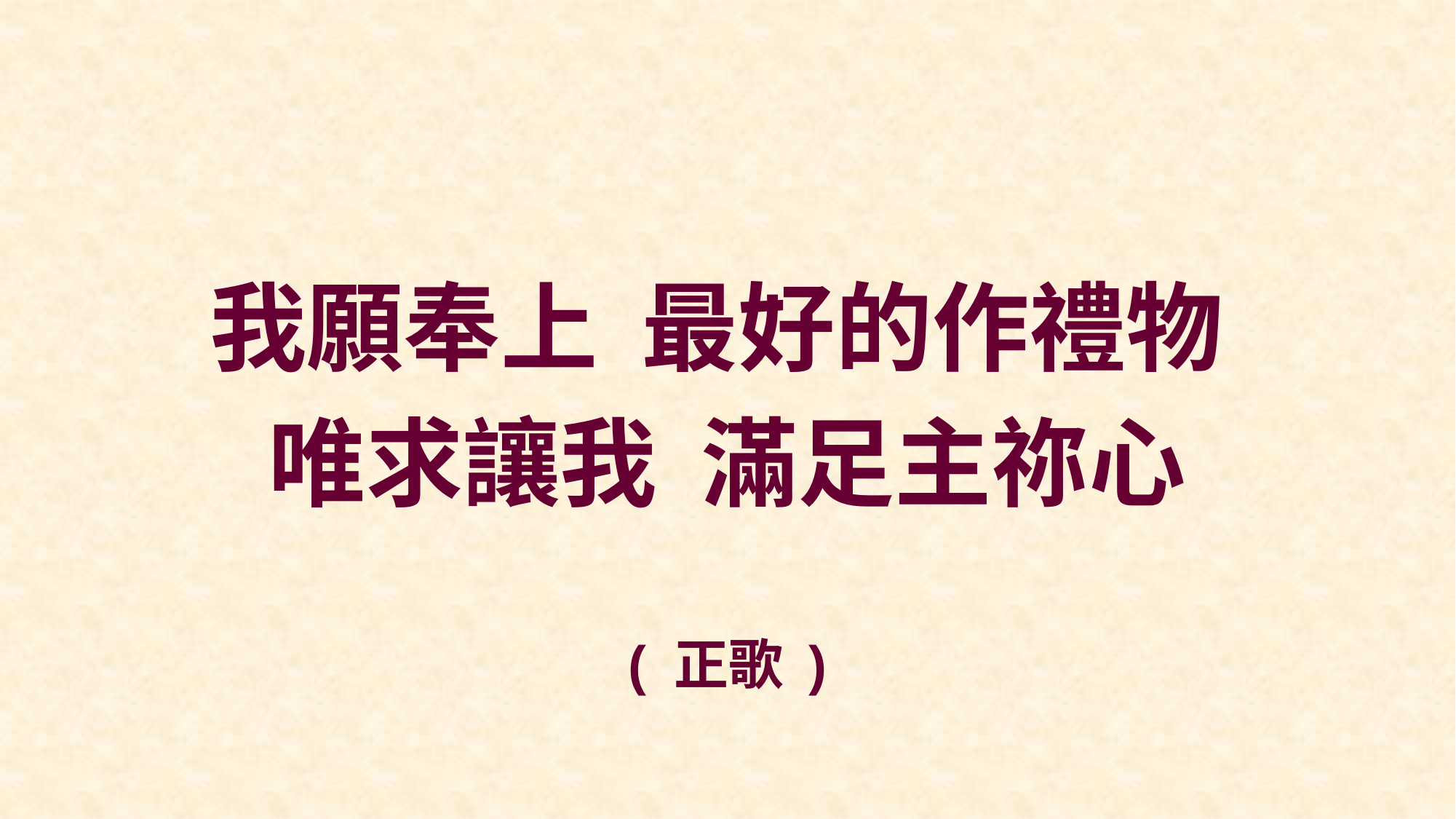

我願奉上  最好的作禮物
唯求讓我  滿足主祢心
( 正歌 )